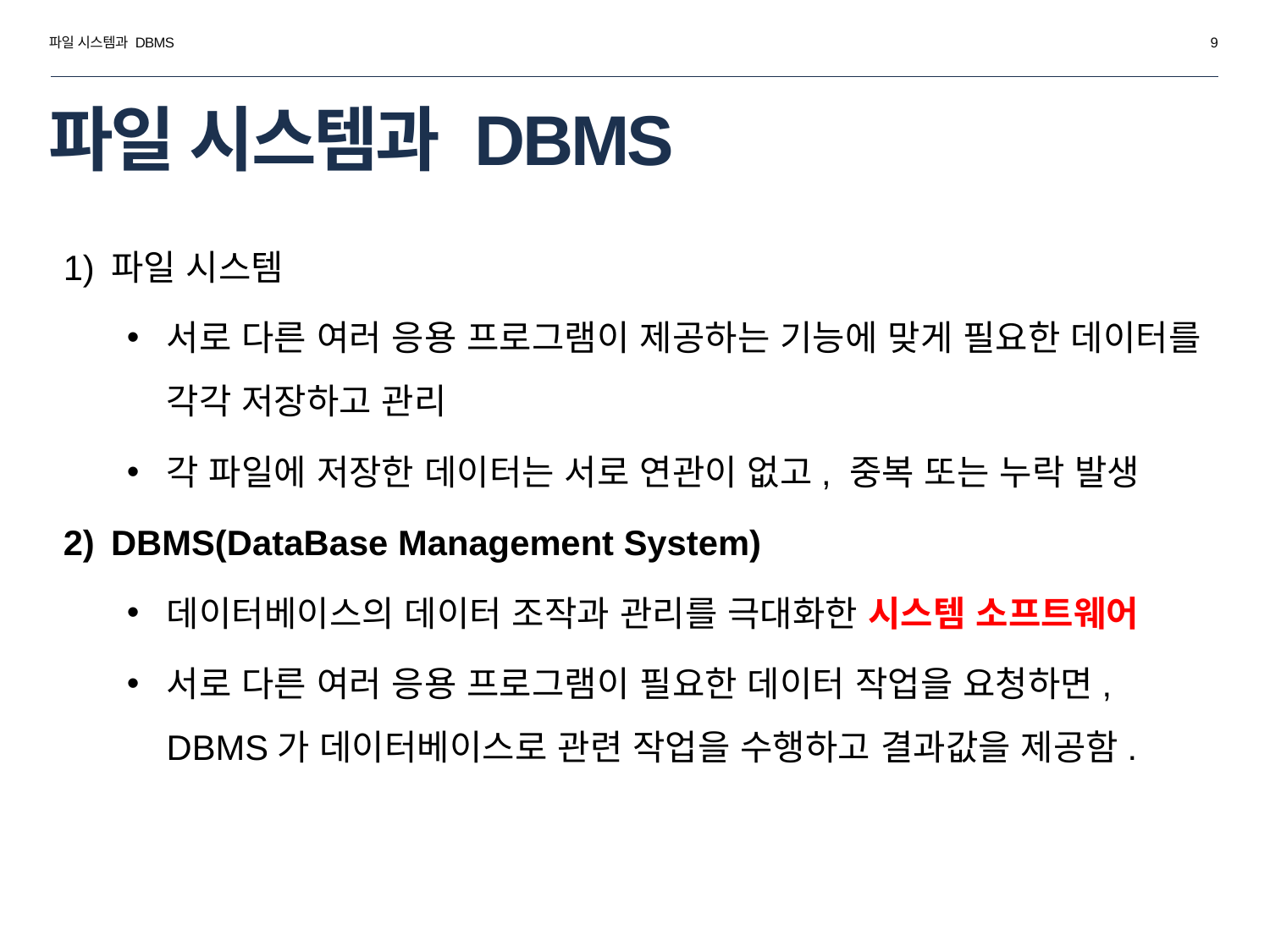

파일 시스템과 DBMS
9
# 파일 시스템과 DBMS
파일 시스템
서로 다른 여러 응용 프로그램이 제공하는 기능에 맞게 필요한 데이터를 각각 저장하고 관리
각 파일에 저장한 데이터는 서로 연관이 없고, 중복 또는 누락 발생
DBMS(DataBase Management System)
데이터베이스의 데이터 조작과 관리를 극대화한 시스템 소프트웨어
서로 다른 여러 응용 프로그램이 필요한 데이터 작업을 요청하면, DBMS가 데이터베이스로 관련 작업을 수행하고 결과값을 제공함.